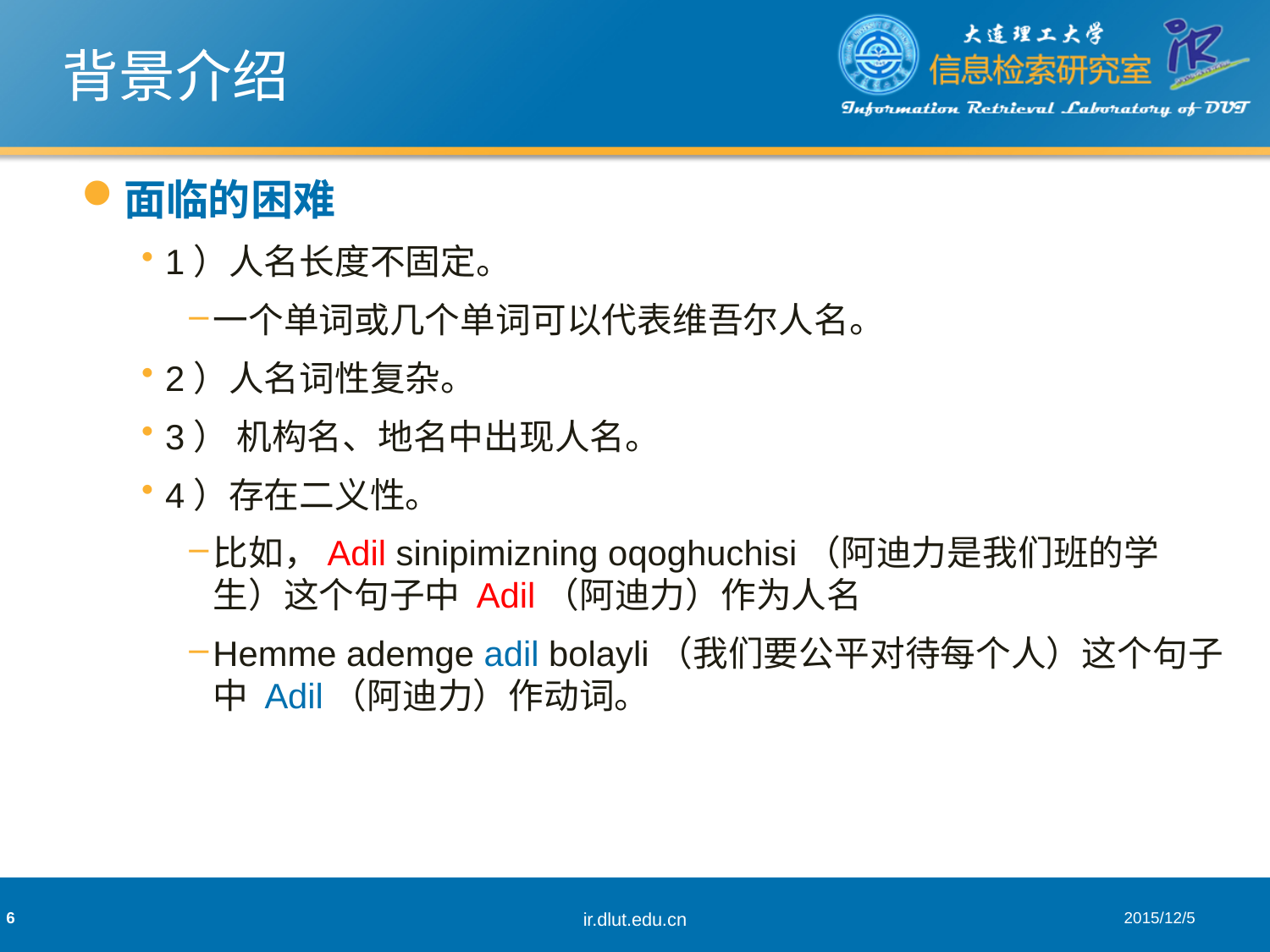

# 背景介绍
面临的困难
1）人名长度不固定。
一个单词或几个单词可以代表维吾尔人名。
2）人名词性复杂。
3） 机构名、地名中出现人名。
4）存在二义性。
比如，Adil sinipimizning oqoghuchisi（阿迪力是我们班的学生）这个句子中 Adil（阿迪力）作为人名
Hemme ademge adil bolayli（我们要公平对待每个人）这个句子中 Adil（阿迪力）作动词。